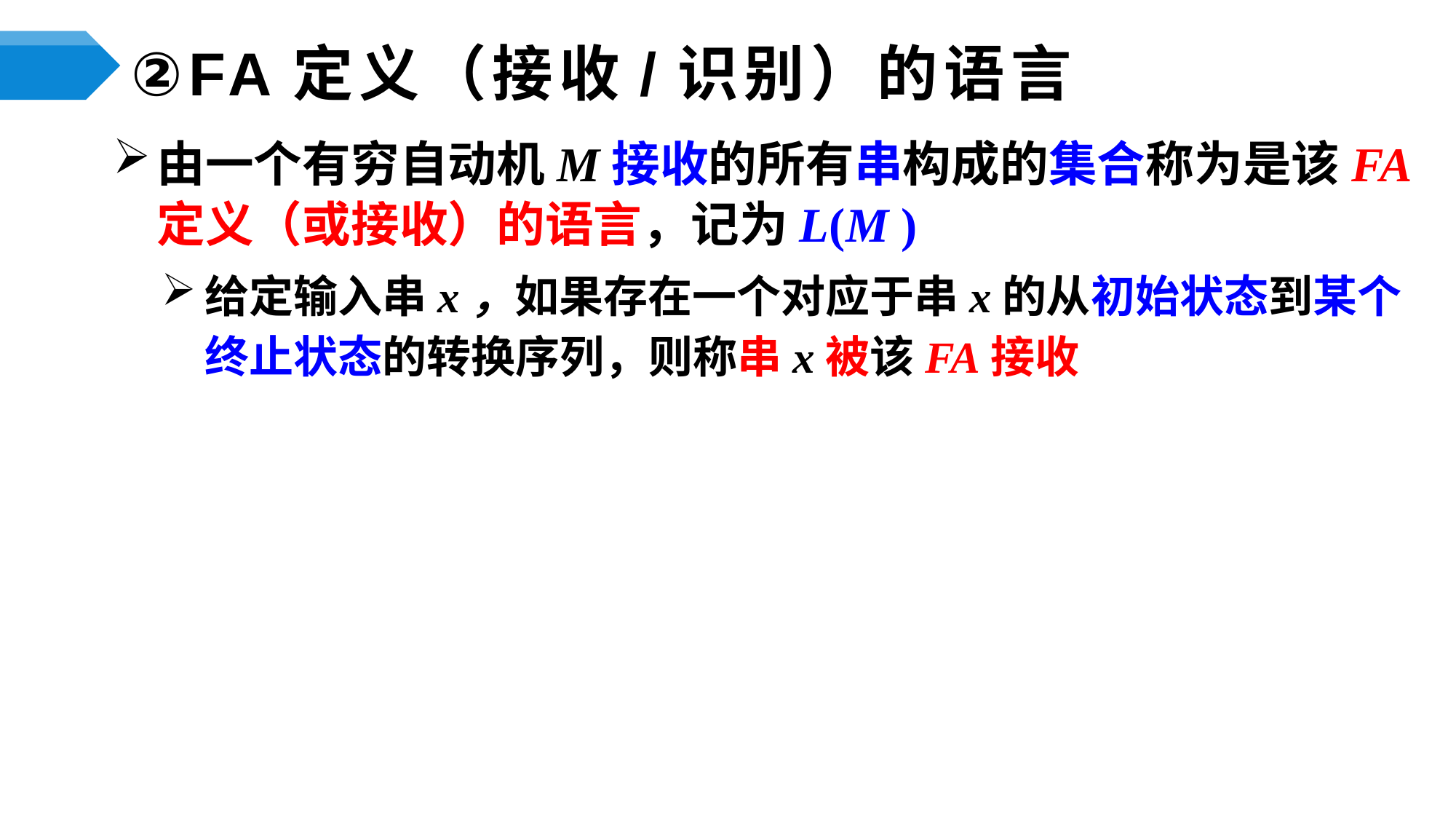

# ②FA定义（接收/识别）的语言
由一个有穷自动机M接收的所有串构成的集合称为是该FA定义（或接收）的语言，记为L(M )
给定输入串x，如果存在一个对应于串x的从初始状态到某个终止状态的转换序列，则称串x被该FA接收